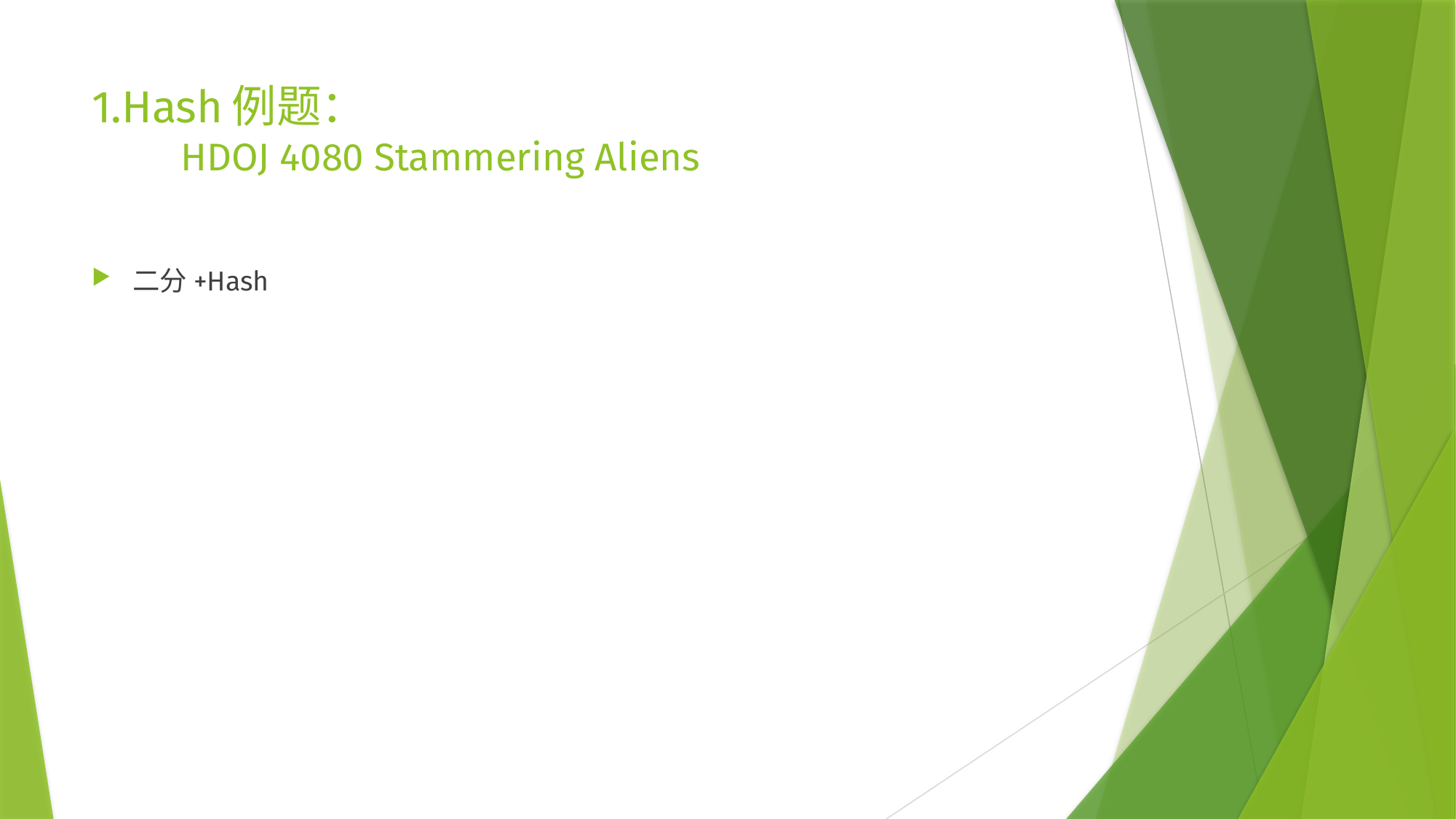

# 1.Hash例题： HDOJ 4080 Stammering Aliens
二分+Hash